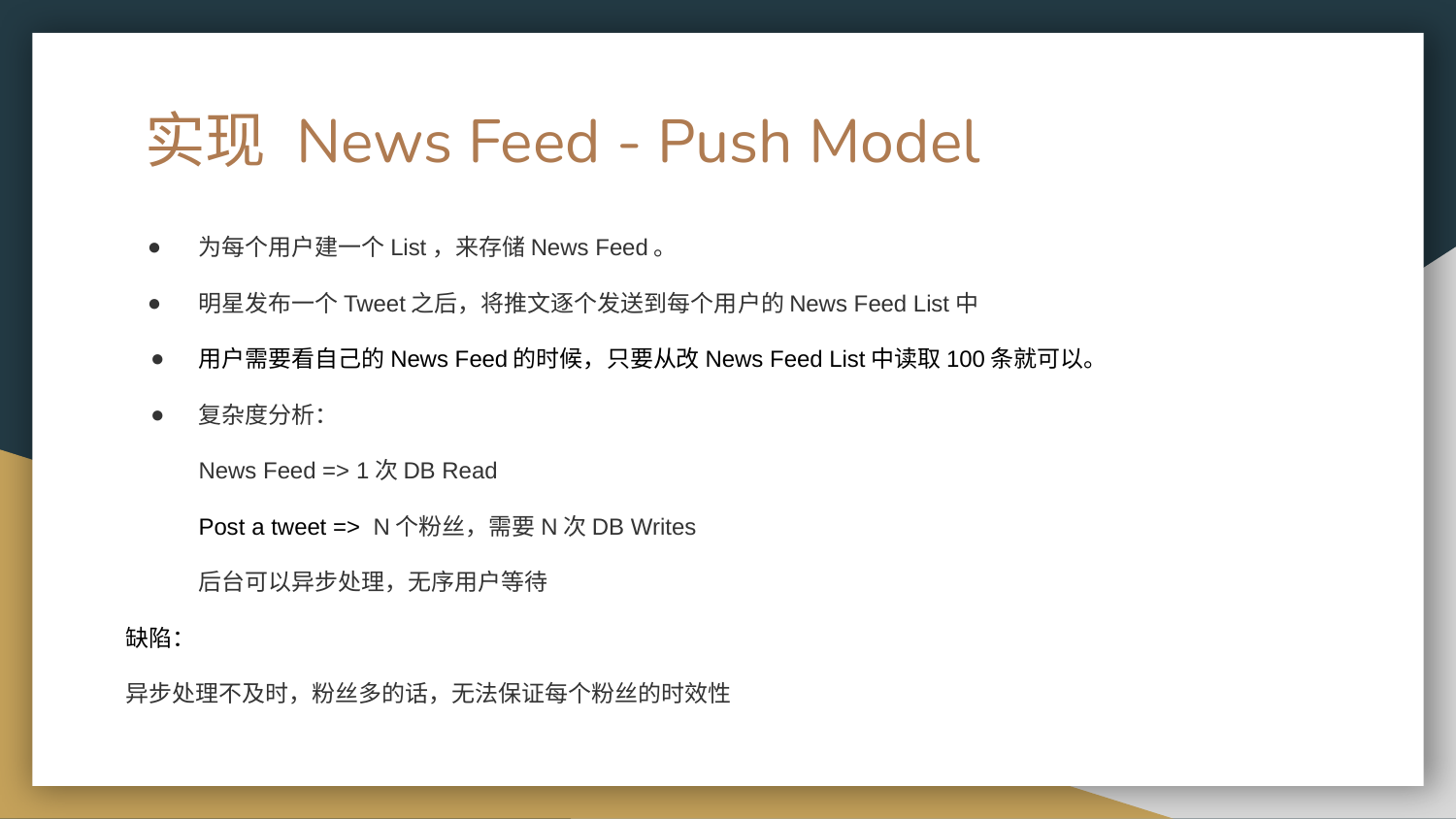

# 实现 News Feed - Push Model
为每个用户建一个List，来存储News Feed。
明星发布一个Tweet之后，将推文逐个发送到每个用户的News Feed List中
用户需要看自己的News Feed的时候，只要从改News Feed List中读取100条就可以。
复杂度分析：
News Feed => 1次DB Read
Post a tweet =>  N个粉丝，需要N次DB Writes
后台可以异步处理，无序用户等待
缺陷：
异步处理不及时，粉丝多的话，无法保证每个粉丝的时效性